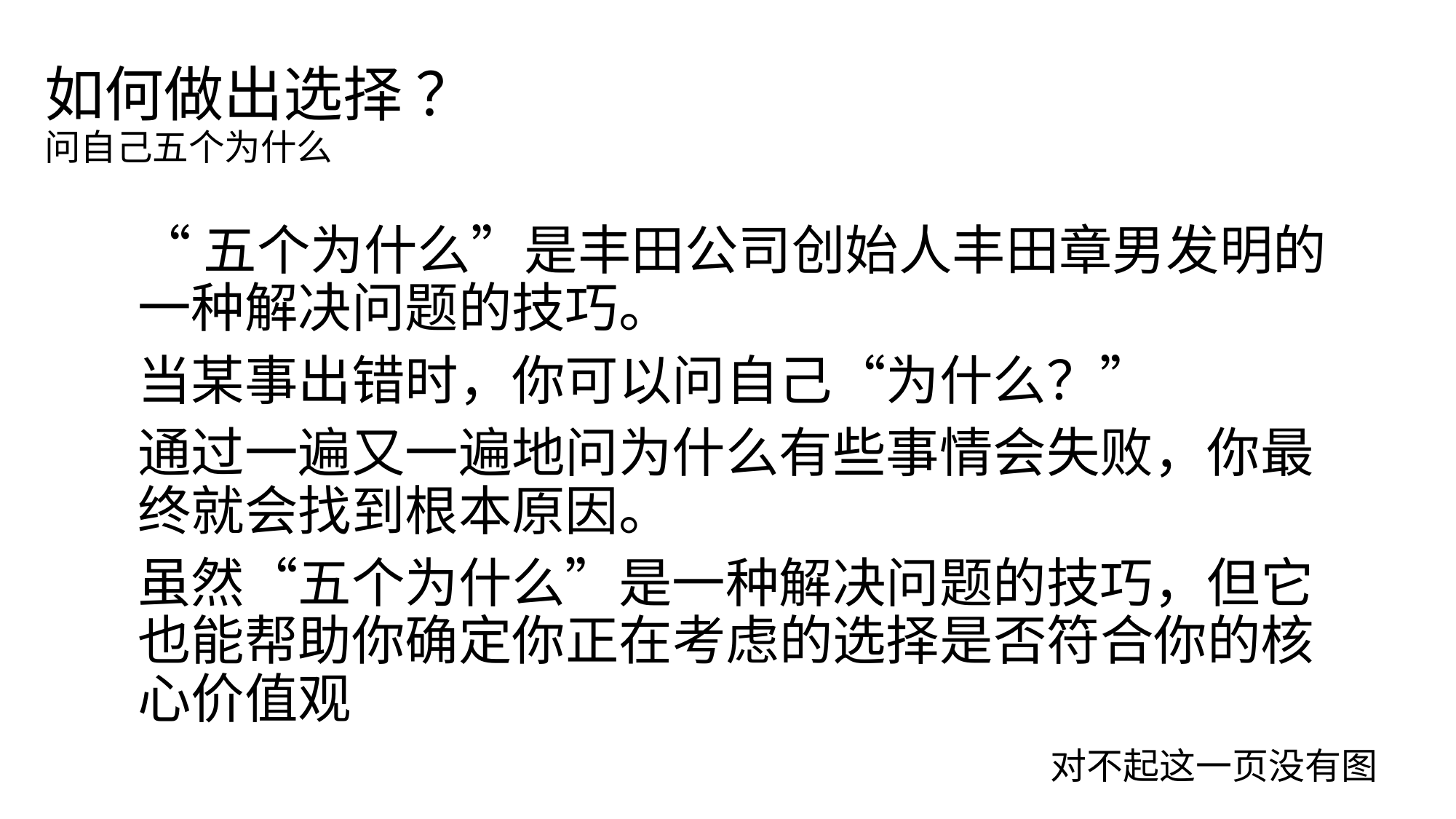

# 如何做出选择 ？ 问自己五个为什么
		“五个为什么”是丰田公司创始人丰田章男发明的一种解决问题的技巧。
		当某事出错时，你可以问自己“为什么？”
		通过一遍又一遍地问为什么有些事情会失败，你最终就会找到根本原因。
		虽然“五个为什么”是一种解决问题的技巧，但它也能帮助你确定你正在考虑的选择是否符合你的核心价值观
对不起这一页没有图